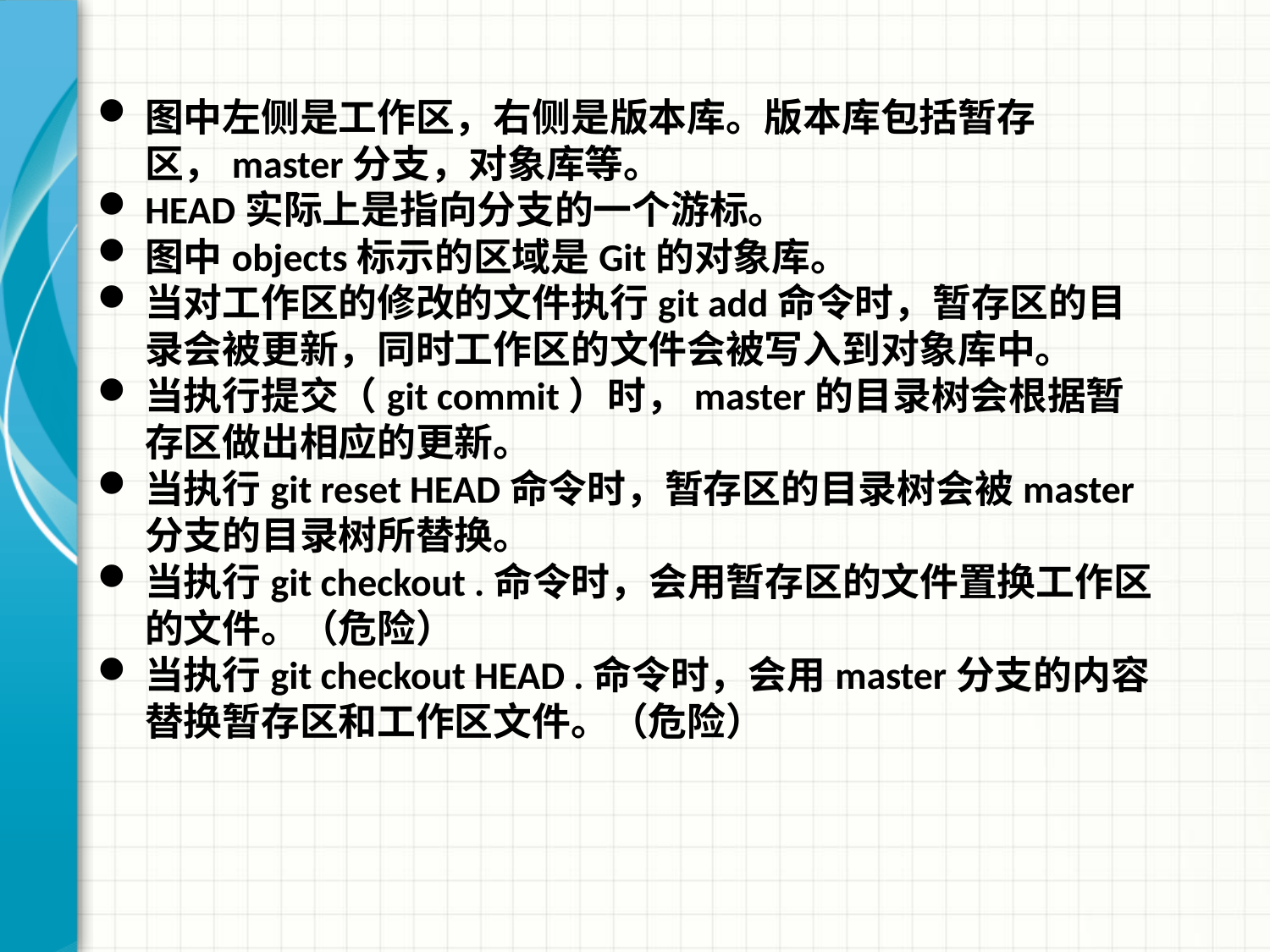

图中左侧是工作区，右侧是版本库。版本库包括暂存区，master分支，对象库等。
HEAD实际上是指向分支的一个游标。
图中objects标示的区域是Git的对象库。
当对工作区的修改的文件执行git add命令时，暂存区的目录会被更新，同时工作区的文件会被写入到对象库中。
当执行提交（git commit）时，master的目录树会根据暂存区做出相应的更新。
当执行git reset HEAD命令时，暂存区的目录树会被master分支的目录树所替换。
当执行git checkout .命令时，会用暂存区的文件置换工作区的文件。（危险）
当执行git checkout HEAD .命令时，会用master分支的内容替换暂存区和工作区文件。（危险）